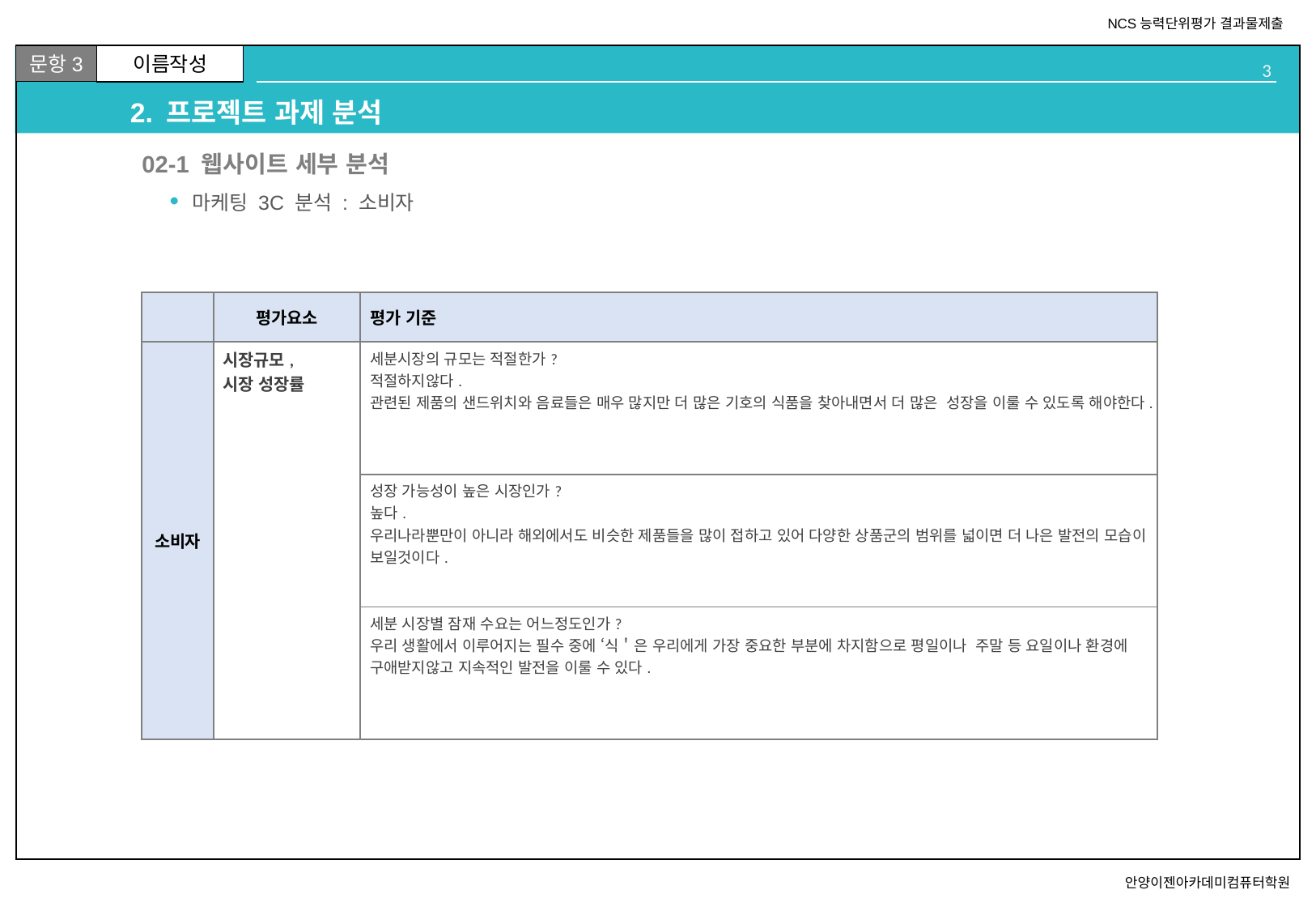

# 2. 프로젝트 과제 분석
02
02-1 웹사이트 세부 분석
마케팅 3C 분석 : 소비자

|  | 평가요소 | 평가 기준 |
| --- | --- | --- |
| 소비자 | 시장규모, 시장 성장률 | 세분시장의 규모는 적절한가? 적절하지않다. 관련된 제품의 샌드위치와 음료들은 매우 많지만 더 많은 기호의 식품을 찾아내면서 더 많은 성장을 이룰 수 있도록 해야한다. |
|  |  | 성장 가능성이 높은 시장인가? 높다. 우리나라뿐만이 아니라 해외에서도 비슷한 제품들을 많이 접하고 있어 다양한 상품군의 범위를 넓이면 더 나은 발전의 모습이 보일것이다. |
|  |  | 세분 시장별 잠재 수요는 어느정도인가? 우리 생활에서 이루어지는 필수 중에 ‘식＇은 우리에게 가장 중요한 부분에 차지함으로 평일이나 주말 등 요일이나 환경에 구애받지않고 지속적인 발전을 이룰 수 있다. |